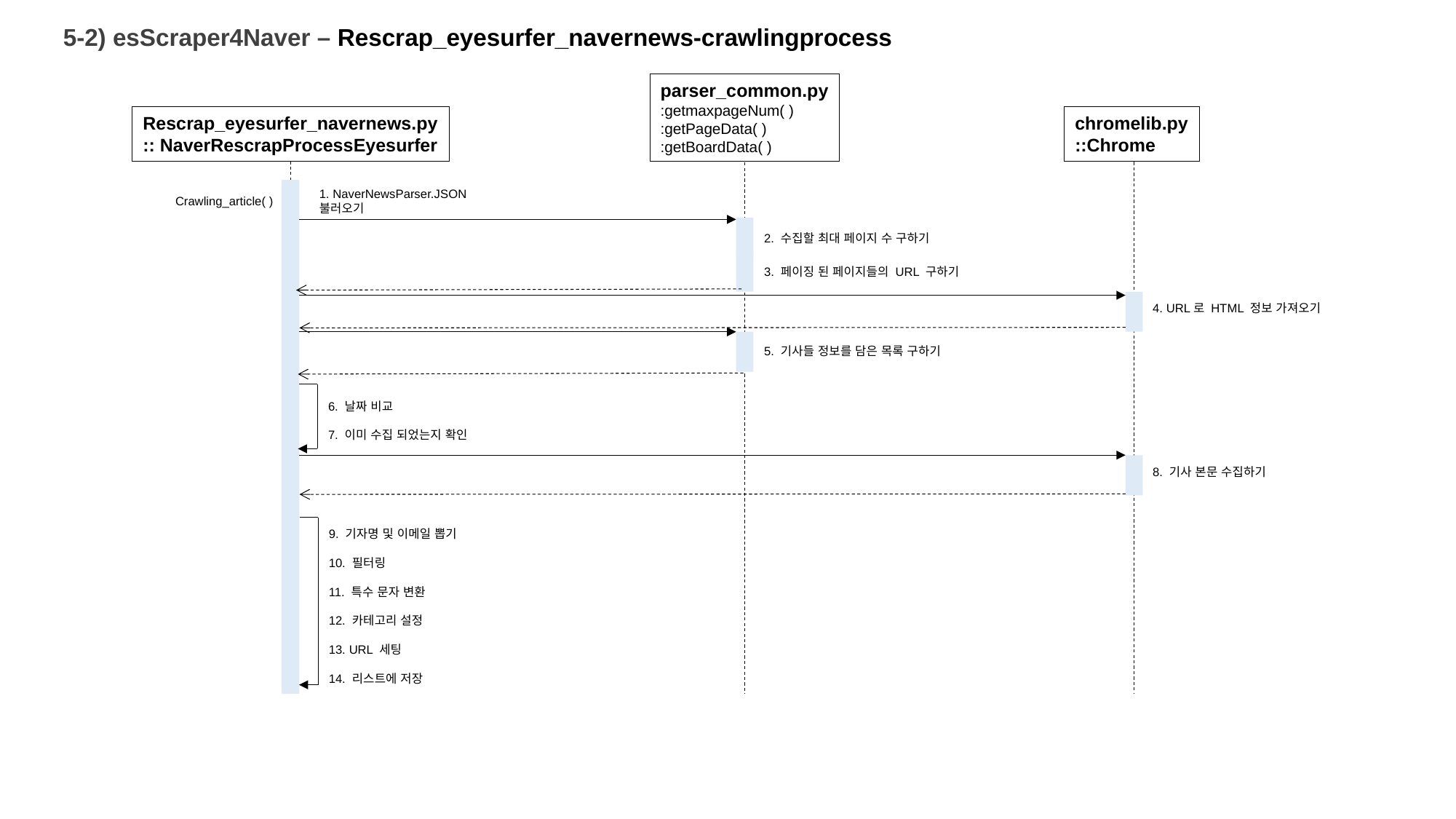

5-2) esScraper4Naver – Rescrap_eyesurfer_navernews-crawlingprocess
parser_common.py
:getmaxpageNum( )
:getPageData( )
:getBoardData( )
chromelib.py
::Chrome
Rescrap_eyesurfer_navernews.py
:: NaverRescrapProcessEyesurfer

1. NaverNewsParser.JSON 불러오기
Crawling_article( )

2. 수집할 최대 페이지 수 구하기

3. 페이징 된 페이지들의 URL 구하기

4. URL로 HTML 정보 가져오기

5. 기사들 정보를 담은 목록 구하기
6. 날짜 비교
7. 이미 수집 되었는지 확인

8. 기사 본문 수집하기
9. 기자명 및 이메일 뽑기

10. 필터링

11. 특수 문자 변환

12. 카테고리 설정

13. URL 세팅

14. 리스트에 저장